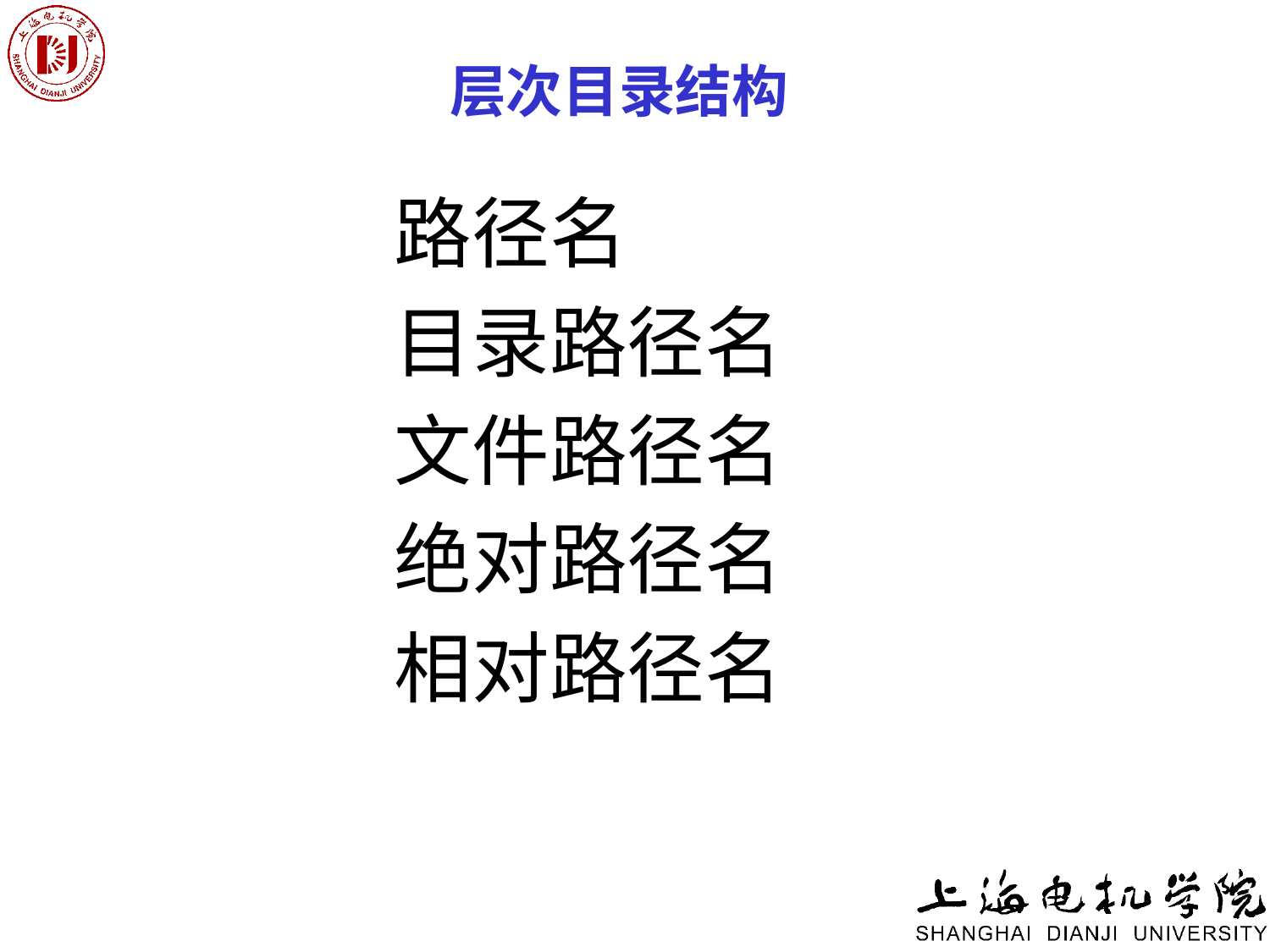

# 层次目录结构
路径名
目录路径名
文件路径名
绝对路径名
相对路径名